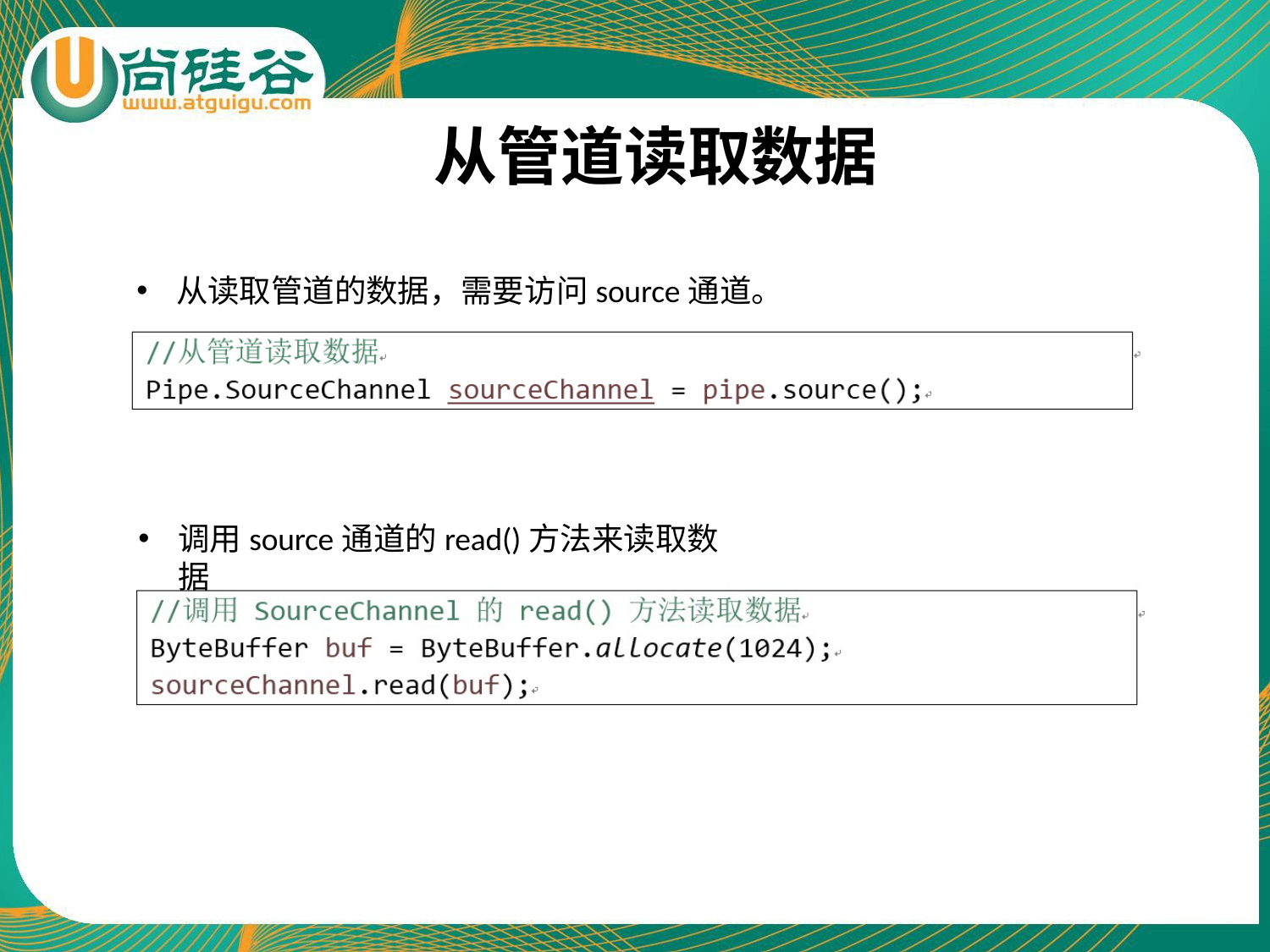

# 从管道读取数据
从读取管道的数据，需要访问source通道。

调用source通道的read()方法来读取数据